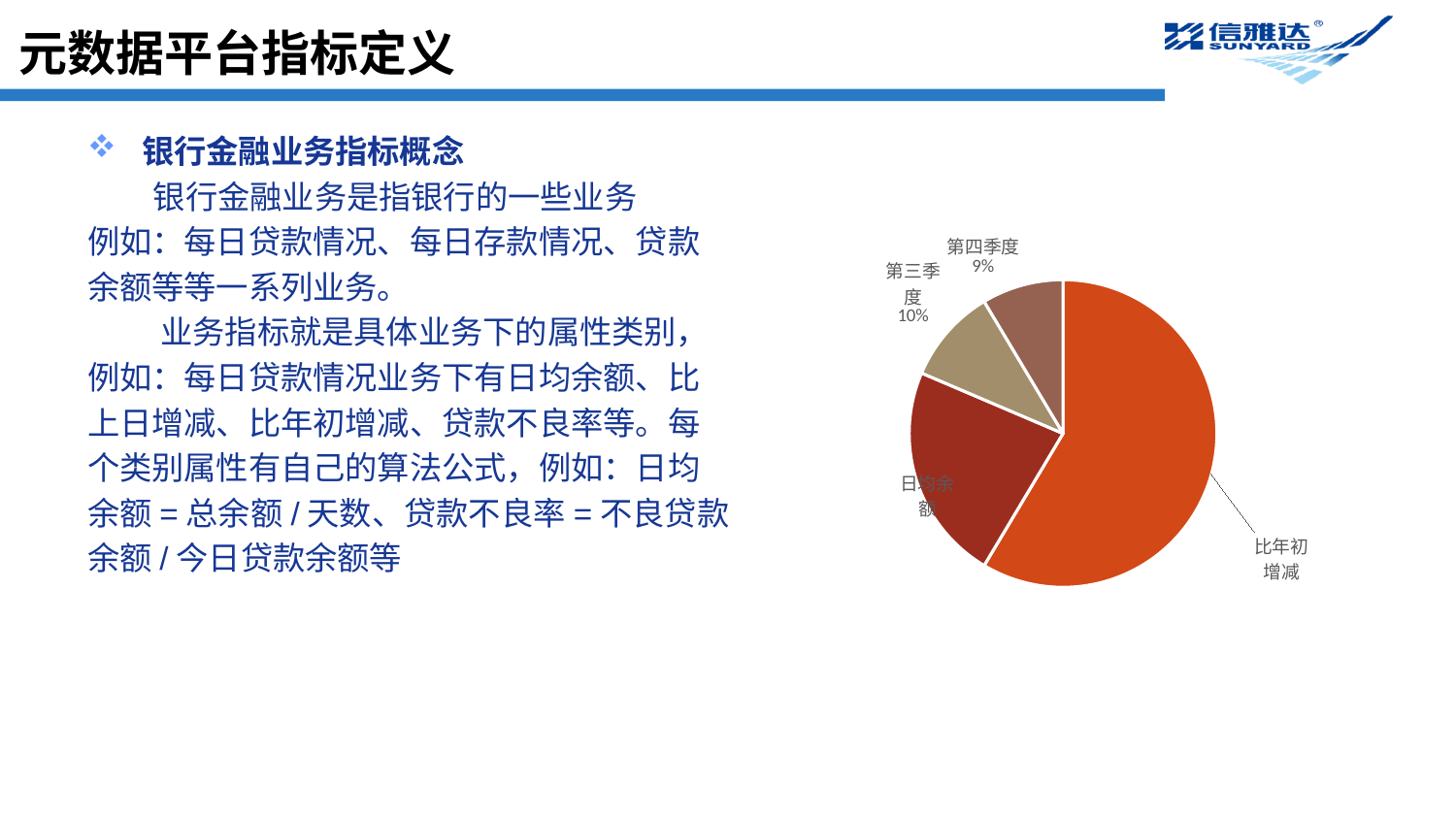

元数据平台指标定义
银行金融业务指标概念
        银行金融业务是指银行的一些业务
例如：每日贷款情况、每日存款情况、贷款
余额等等一系列业务。
         业务指标就是具体业务下的属性类别，
例如：每日贷款情况业务下有日均余额、比
上日增减、比年初增减、贷款不良率等。每
个类别属性有自己的算法公式，例如：日均
余额=总余额/天数、贷款不良率=不良贷款
余额/今日贷款余额等

[unsupported chart]